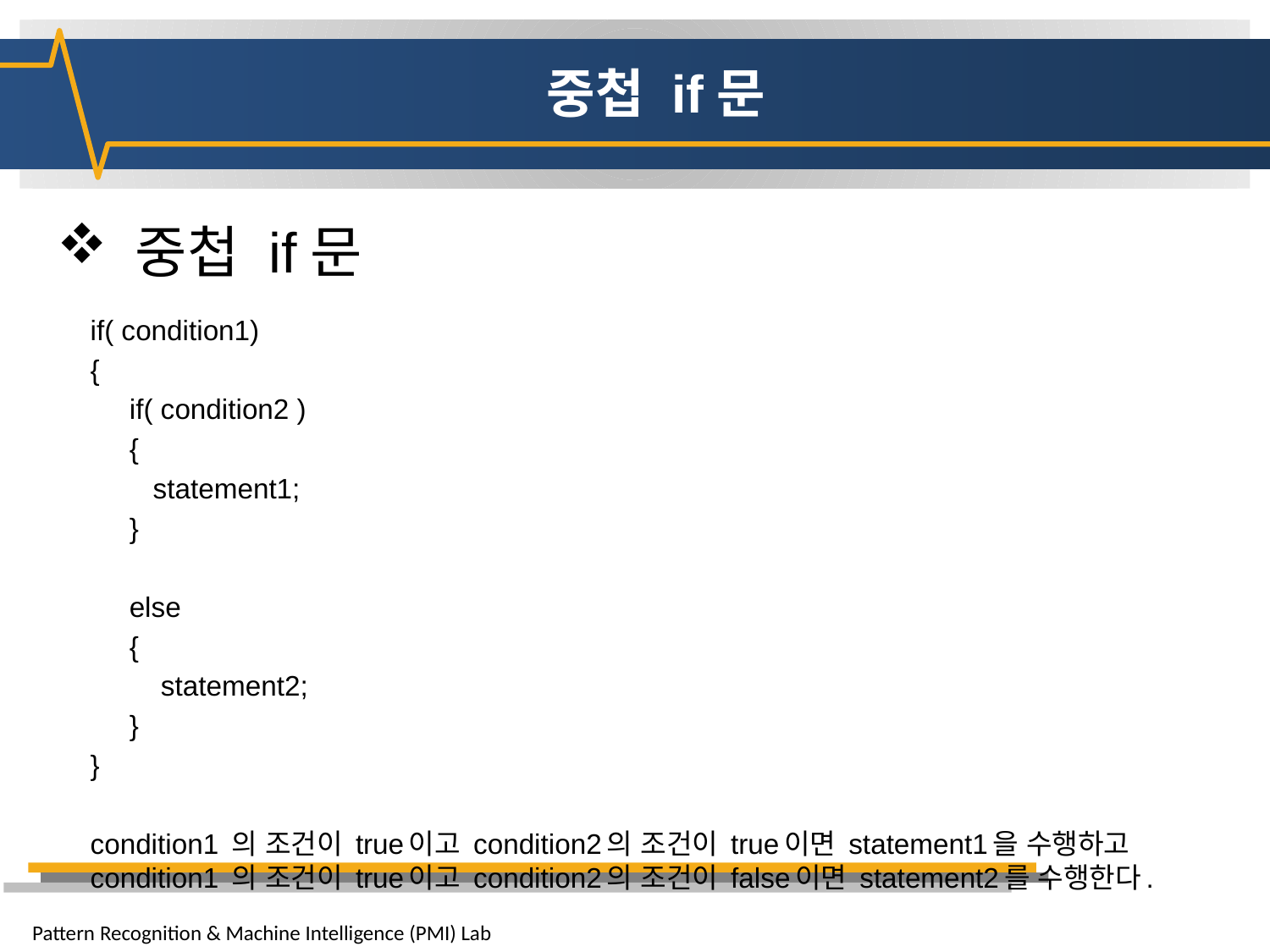

# 중첩 if문
 중첩 if문
if( condition1)
{
     if( condition2 )
     {
        statement1;
     }

     else
     {
         statement2;
     }
}

condition1 의 조건이 true이고 condition2의 조건이 true이면 statement1을 수행하고 condition1 의 조건이 true이고 condition2의 조건이 false이면 statement2를 수행한다.